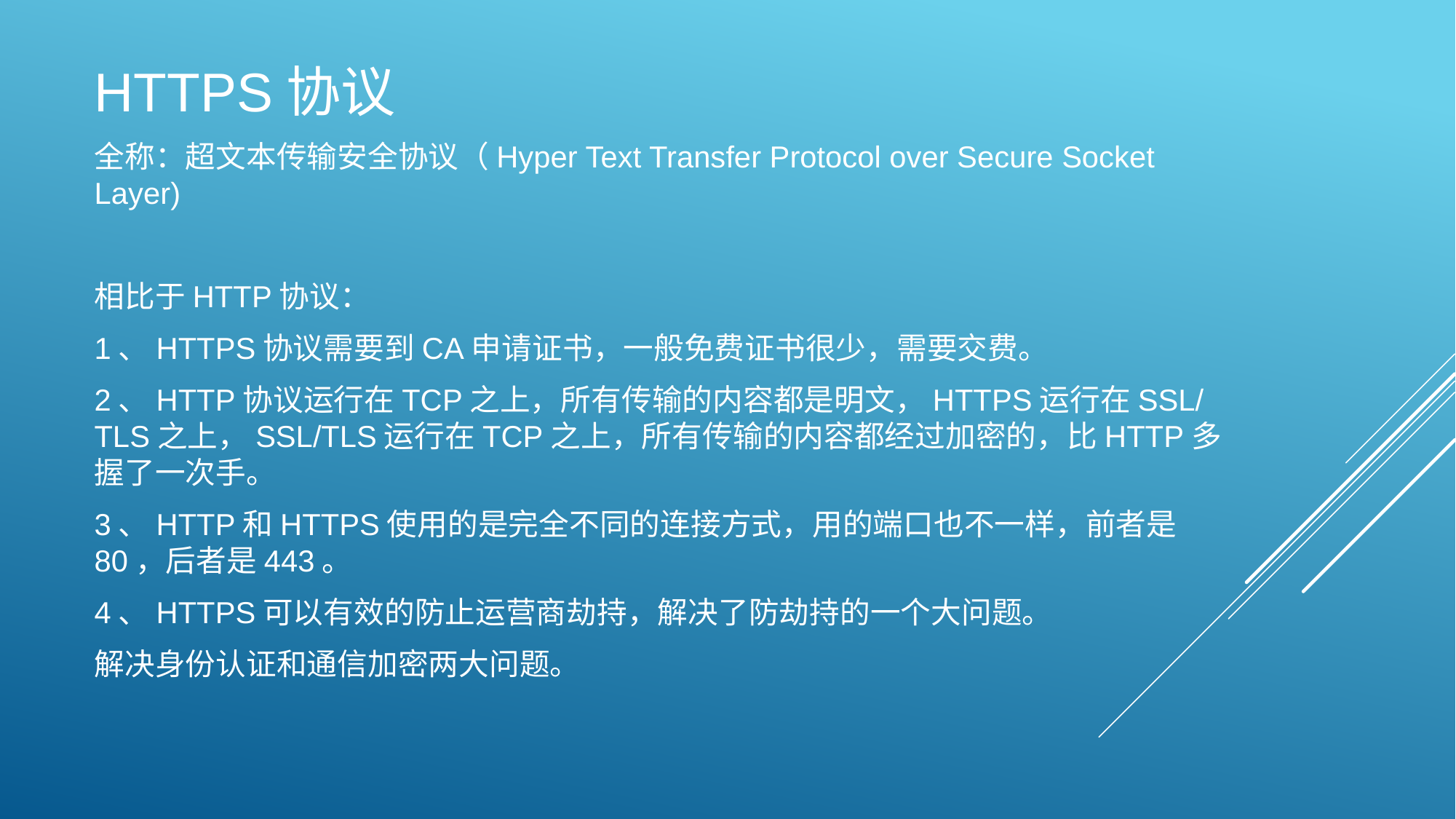

# HTTPS协议
全称：超文本传输安全协议（Hyper Text Transfer Protocol over Secure Socket Layer)

相比于HTTP协议：
1、HTTPS协议需要到CA申请证书，一般免费证书很少，需要交费。
2、HTTP协议运行在TCP之上，所有传输的内容都是明文，HTTPS运行在SSL/TLS之上，SSL/TLS运行在TCP之上，所有传输的内容都经过加密的，比HTTP多握了一次手。
3、HTTP和HTTPS使用的是完全不同的连接方式，用的端口也不一样，前者是80，后者是443。
4、HTTPS可以有效的防止运营商劫持，解决了防劫持的一个大问题。
解决身份认证和通信加密两大问题。